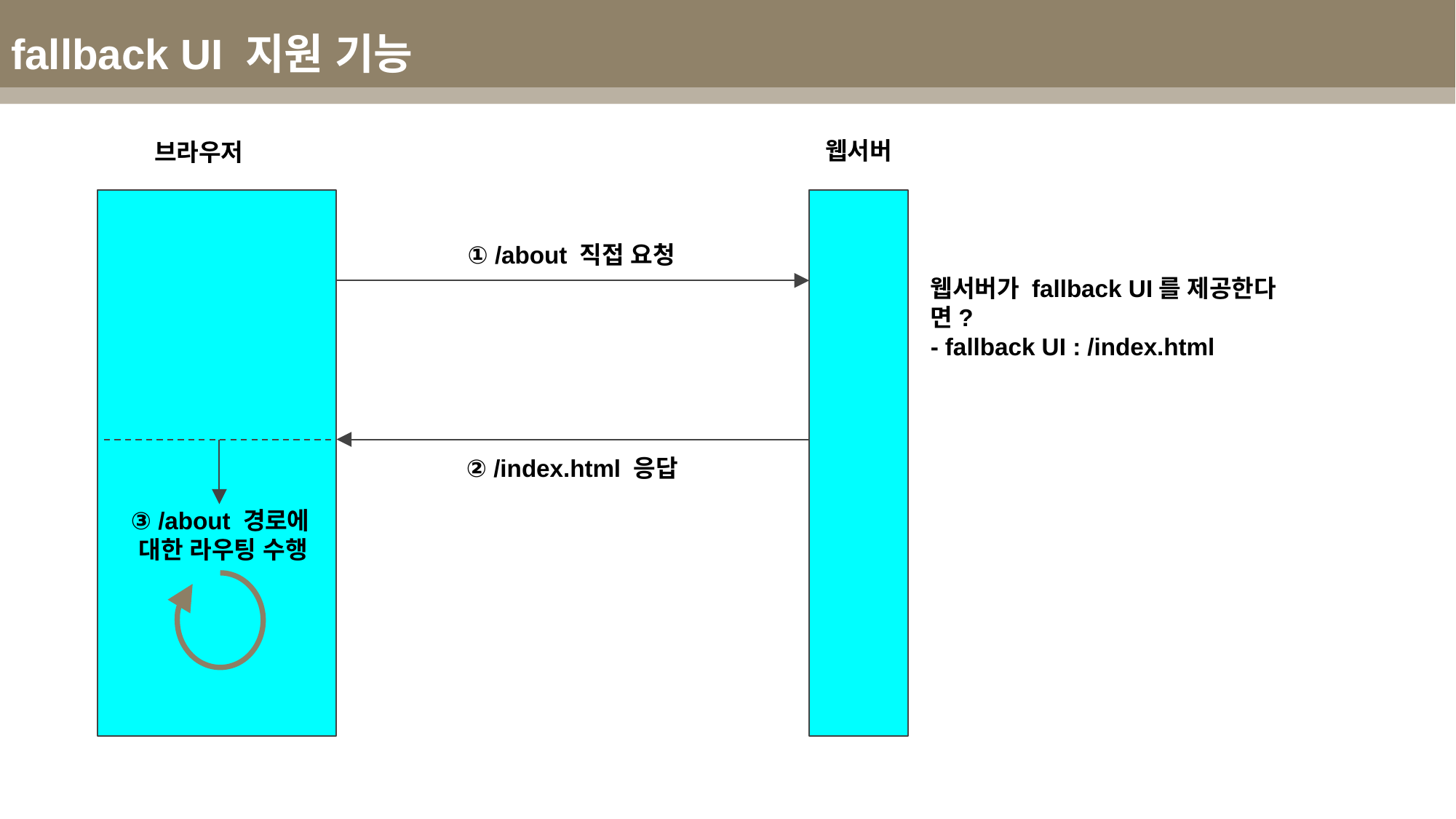

fallback UI 지원 기능
웹서버
브라우저

① /about 직접 요청
웹서버가 fallback UI를 제공한다면?
- fallback UI : /index.html
② /index.html 응답
③ /about 경로에
 대한 라우팅 수행